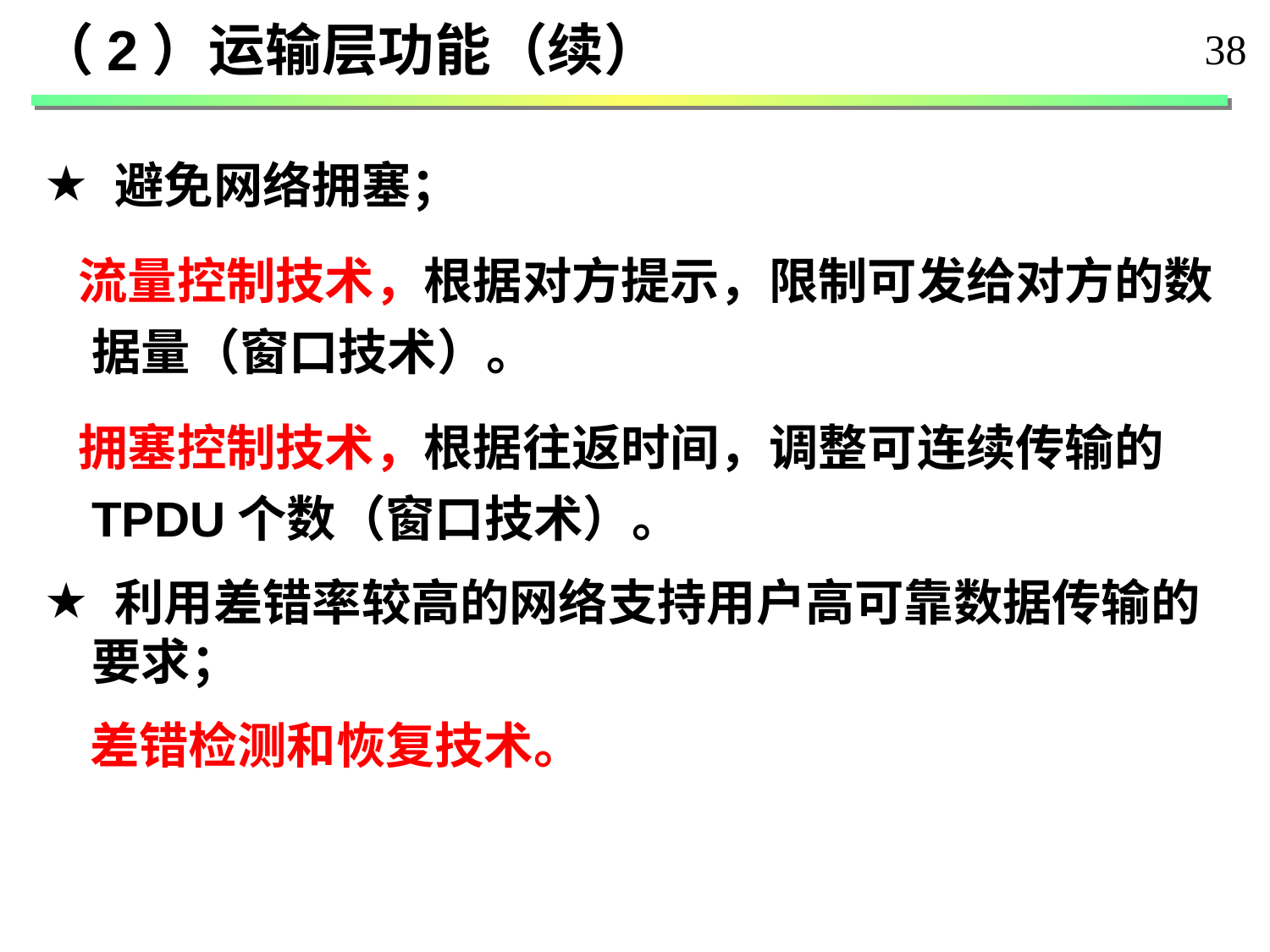

（2）运输层功能（续）
38

 避免网络拥塞；
  流量控制技术，根据对方提示，限制可发给对方的数据量（窗口技术）。
  拥塞控制技术，根据往返时间，调整可连续传输的TPDU个数（窗口技术）。
 利用差错率较高的网络支持用户高可靠数据传输的要求；
   差错检测和恢复技术。